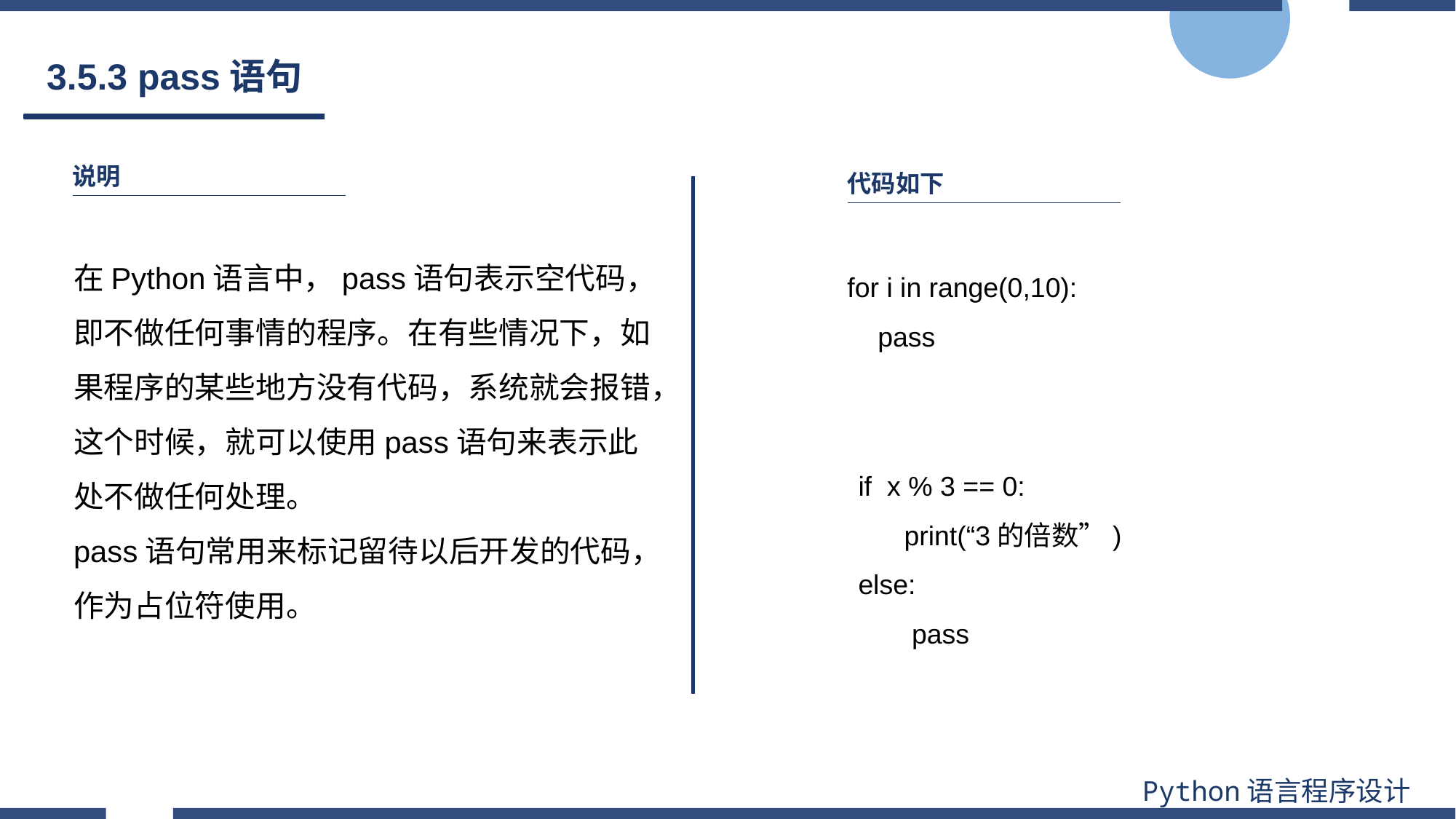

# 3.5.3 pass语句
说明
代码如下
在Python语言中，pass语句表示空代码，即不做任何事情的程序。在有些情况下，如果程序的某些地方没有代码，系统就会报错，这个时候，就可以使用pass语句来表示此处不做任何处理。
pass语句常用来标记留待以后开发的代码，作为占位符使用。
for i in range(0,10):
    pass
if  x % 3 == 0:
      print(“3的倍数”)
else:
       pass